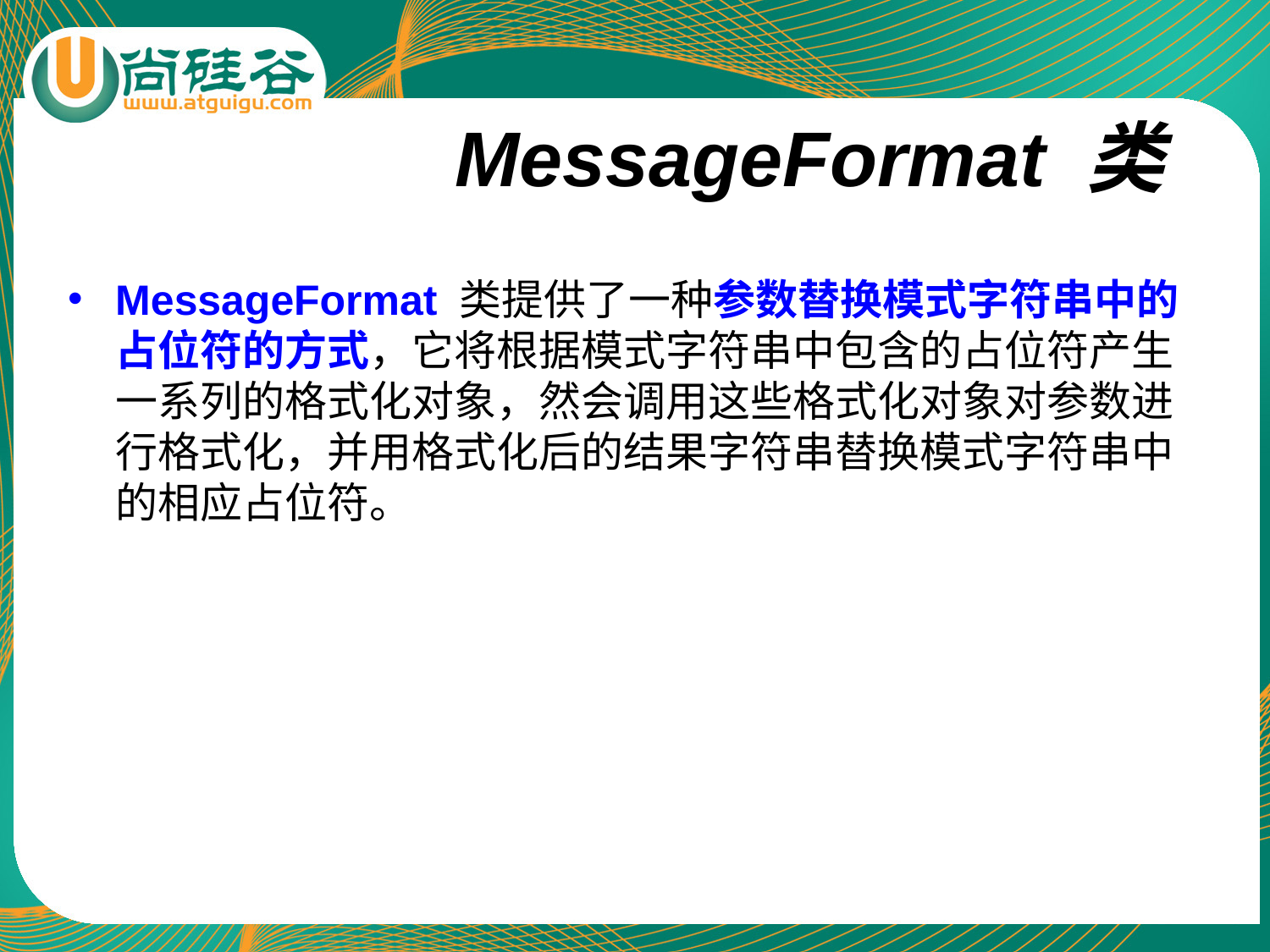

# MessageFormat 类
MessageFormat 类提供了一种参数替换模式字符串中的占位符的方式，它将根据模式字符串中包含的占位符产生一系列的格式化对象，然会调用这些格式化对象对参数进行格式化，并用格式化后的结果字符串替换模式字符串中的相应占位符。